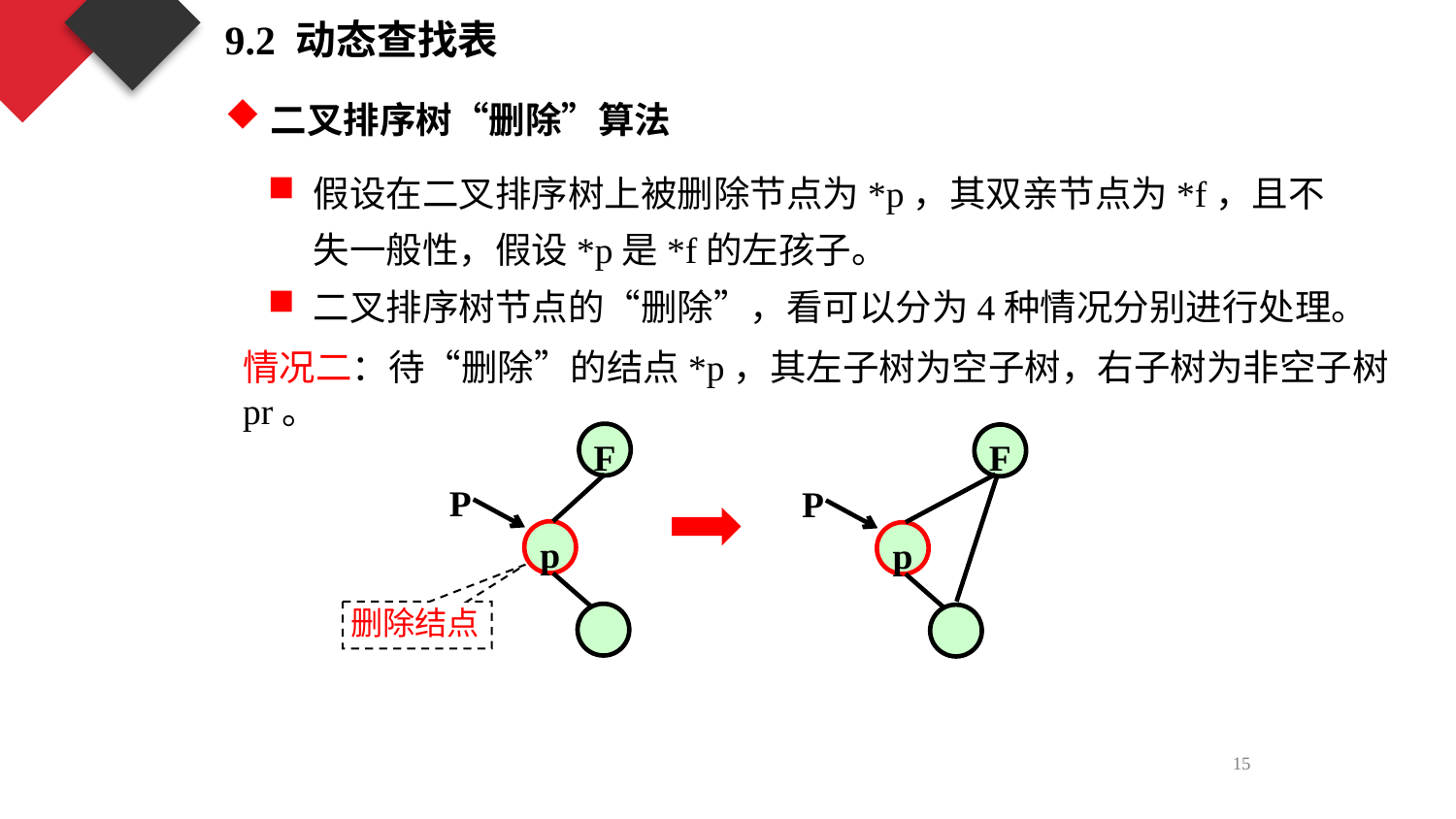

9.2 动态查找表
二叉排序树“删除”算法
假设在二叉排序树上被删除节点为*p，其双亲节点为*f，且不失一般性，假设*p是*f的左孩子。
二叉排序树节点的“删除”，看可以分为4种情况分别进行处理。
情况二：待“删除”的结点*p，其左子树为空子树，右子树为非空子树pr。
F
P

p
F
P

p

删除结点

15